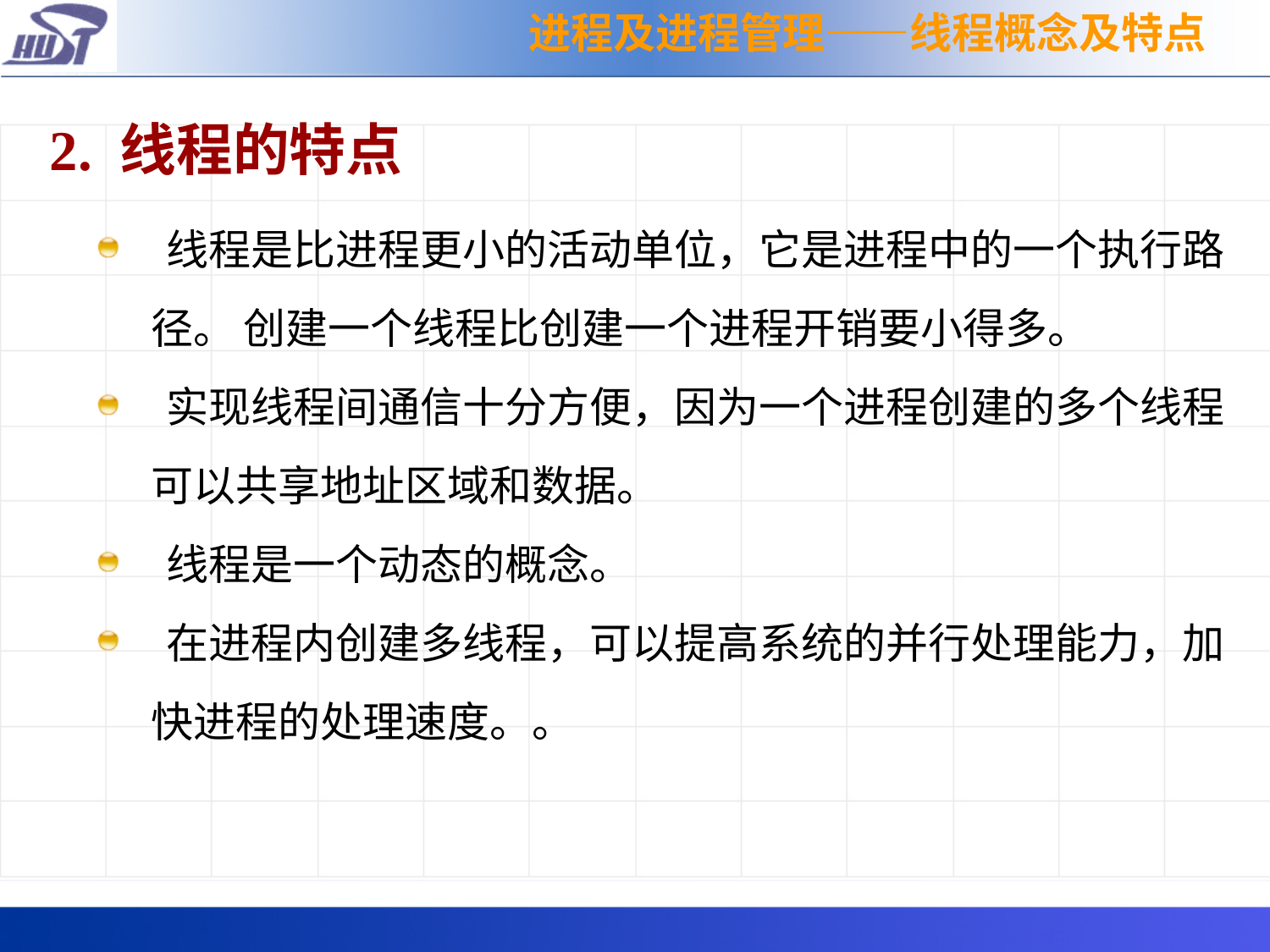

进程及进程管理——线程概念及特点
2. 线程的特点
 线程是比进程更小的活动单位，它是进程中的一个执行路
     径。 创建一个线程比创建一个进程开销要小得多。
 实现线程间通信十分方便，因为一个进程创建的多个线程
     可以共享地址区域和数据。
 线程是一个动态的概念。
 在进程内创建多线程，可以提高系统的并行处理能力，加
     快进程的处理速度。。